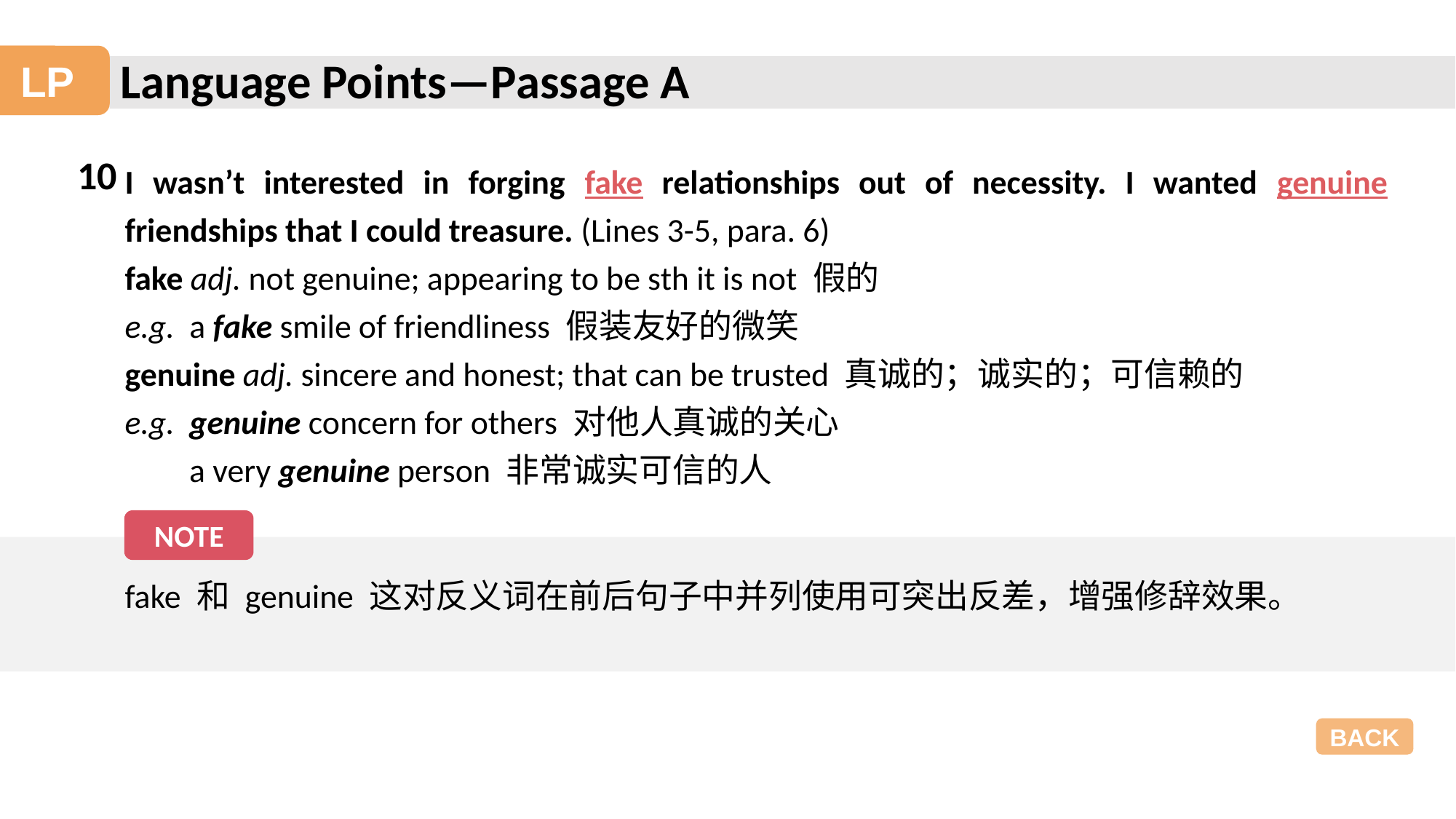

Language Points—Passage A
LP

10
I wasn’t interested in forging fake relationships out of necessity. I wanted genuine friendships that I could treasure. (Lines 3-5, para. 6)
fake adj. not genuine; appearing to be sth it is not 假的
e.g.  a fake smile of friendliness 假装友好的微笑
genuine adj. sincere and honest; that can be trusted 真诚的；诚实的；可信赖的
e.g.  genuine concern for others 对他人真诚的关心
a very genuine person 非常诚实可信的人
NOTE

fake 和 genuine 这对反义词在前后句子中并列使用可突出反差，增强修辞效果。
BACK